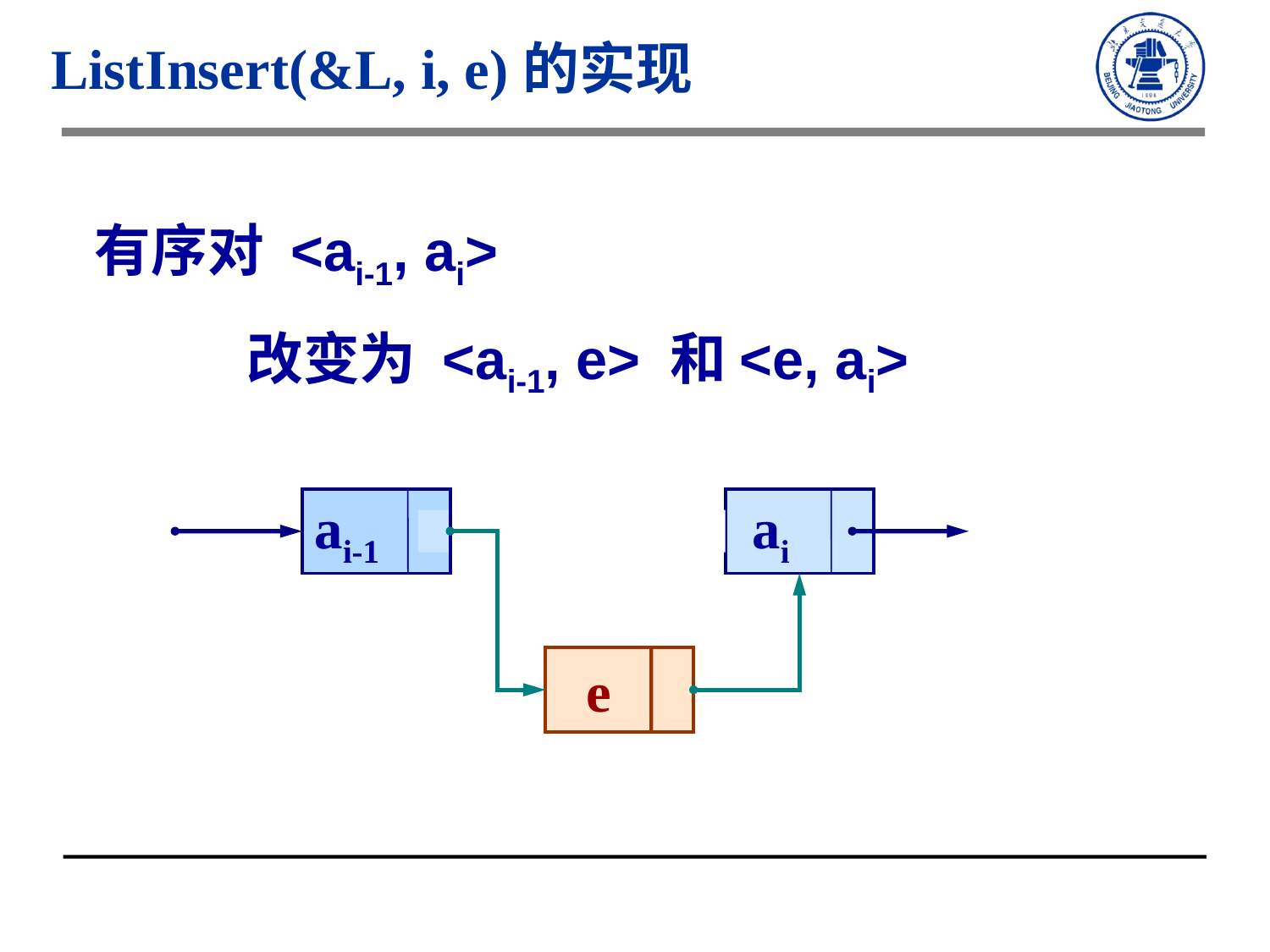

ListInsert(&L, i, e)的实现
 有序对 <ai-1, ai>
             改变为 <ai-1, e> 和<e, ai>

ai-1

ai-1

 ai

  e